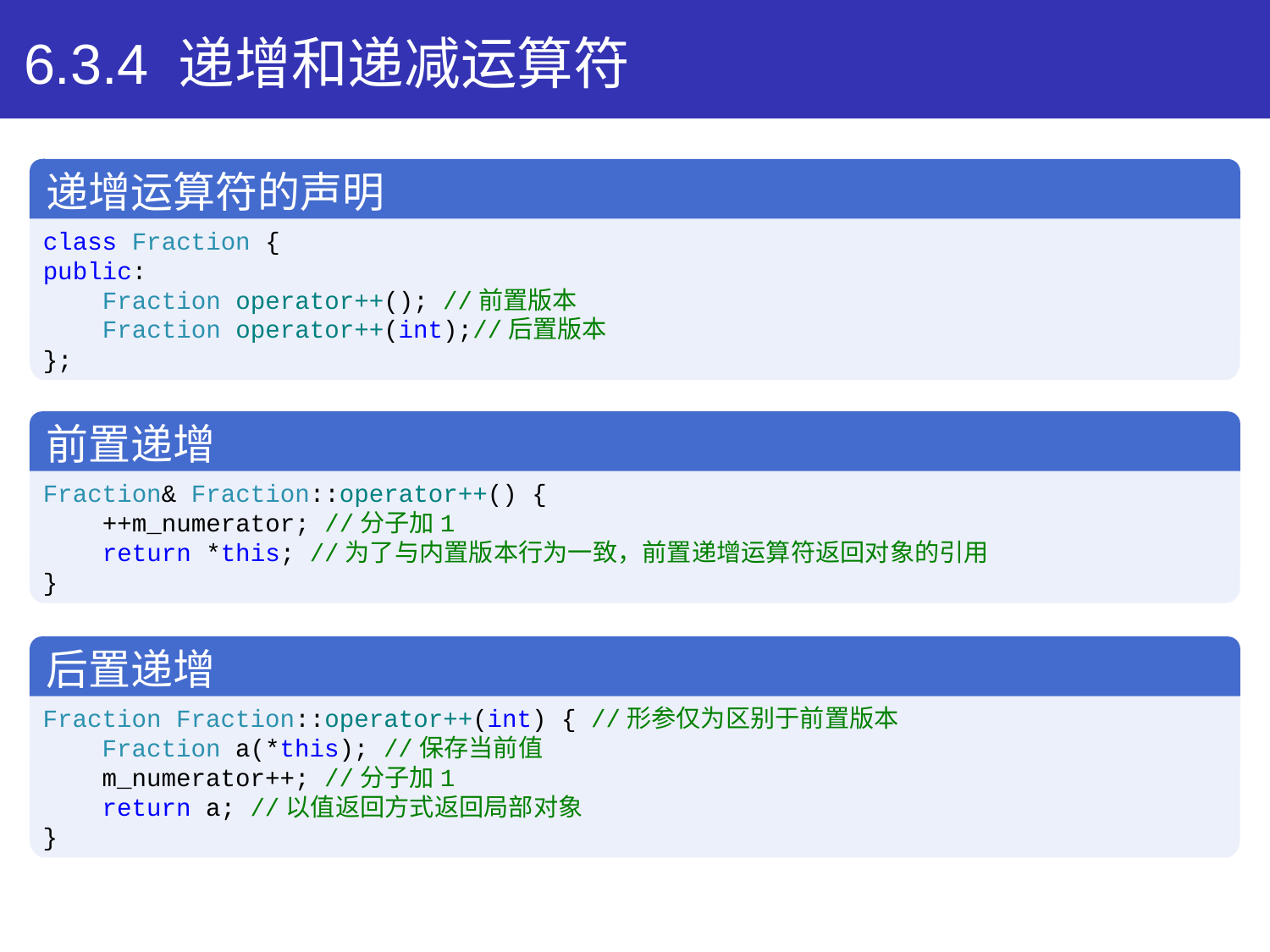

6.3.4 递增和递减运算符
递增运算符的声明

class Fraction {
public:
    Fraction operator++(); //前置版本
    Fraction operator++(int);//后置版本
};
前置递增

Fraction& Fraction::operator++() {
    ++m_numerator; //分子加1
    return *this; //为了与内置版本行为一致，前置递增运算符返回对象的引用
}
后置递增

Fraction Fraction::operator++(int) { //形参仅为区别于前置版本
    Fraction a(*this); //保存当前值
    m_numerator++; //分子加1
    return a; //以值返回方式返回局部对象
}
46